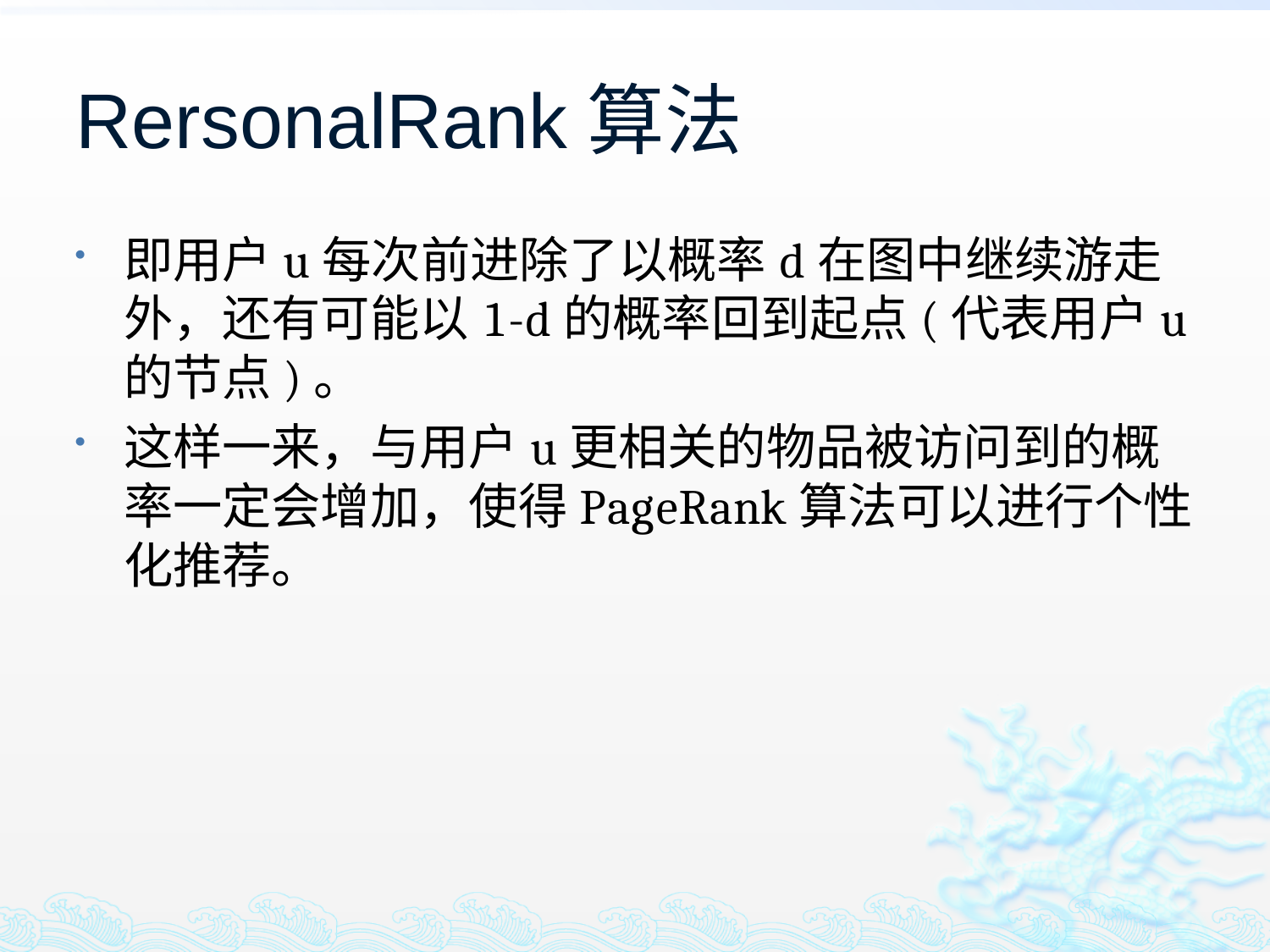

# RersonalRank算法
即用户u每次前进除了以概率d在图中继续游走外，还有可能以1-d的概率回到起点(代表用户u的节点)。
这样一来，与用户u更相关的物品被访问到的概率一定会增加，使得PageRank算法可以进行个性化推荐。